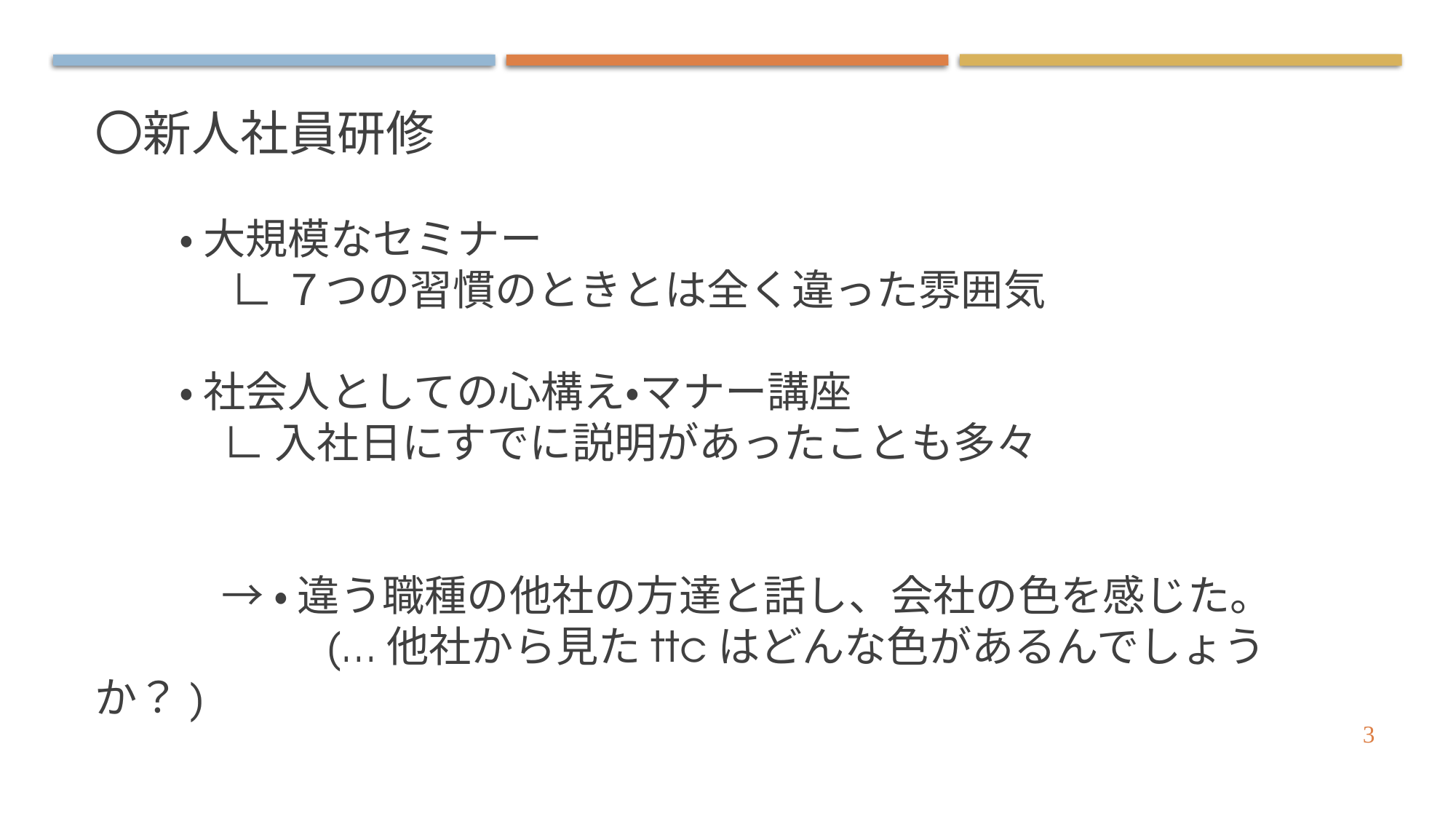

〇新人社員研修

　　・ 大規模なセミナー
　　 　∟ ７つの習慣のときとは全く違った雰囲気

　　・ 社会人としての心構え・マナー講座
       　 ∟ 入社日にすでに説明があったことも多々

　　　→ ・ 違う職種の他社の方達と話し、会社の色を感じた。
　　　 　　(…他社から見たttcはどんな色があるんでしょうか？)

3